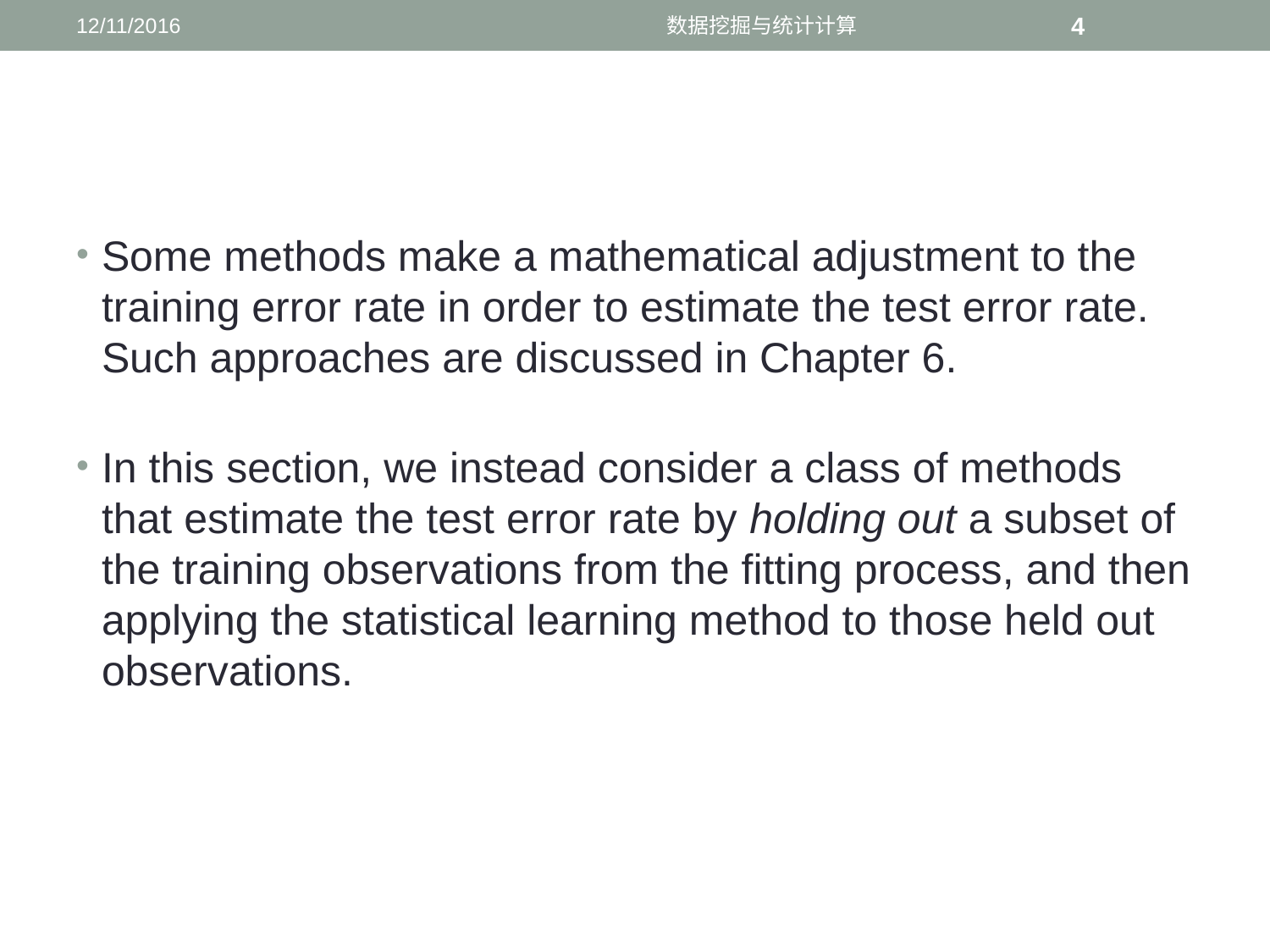

12/11/2016
数据挖掘与统计计算
4
#
Some methods make a mathematical adjustment to the training error rate in order to estimate the test error rate. Such approaches are discussed in Chapter 6.
In this section, we instead consider a class of methods that estimate the test error rate by holding out a subset of the training observations from the fitting process, and then applying the statistical learning method to those held out observations.